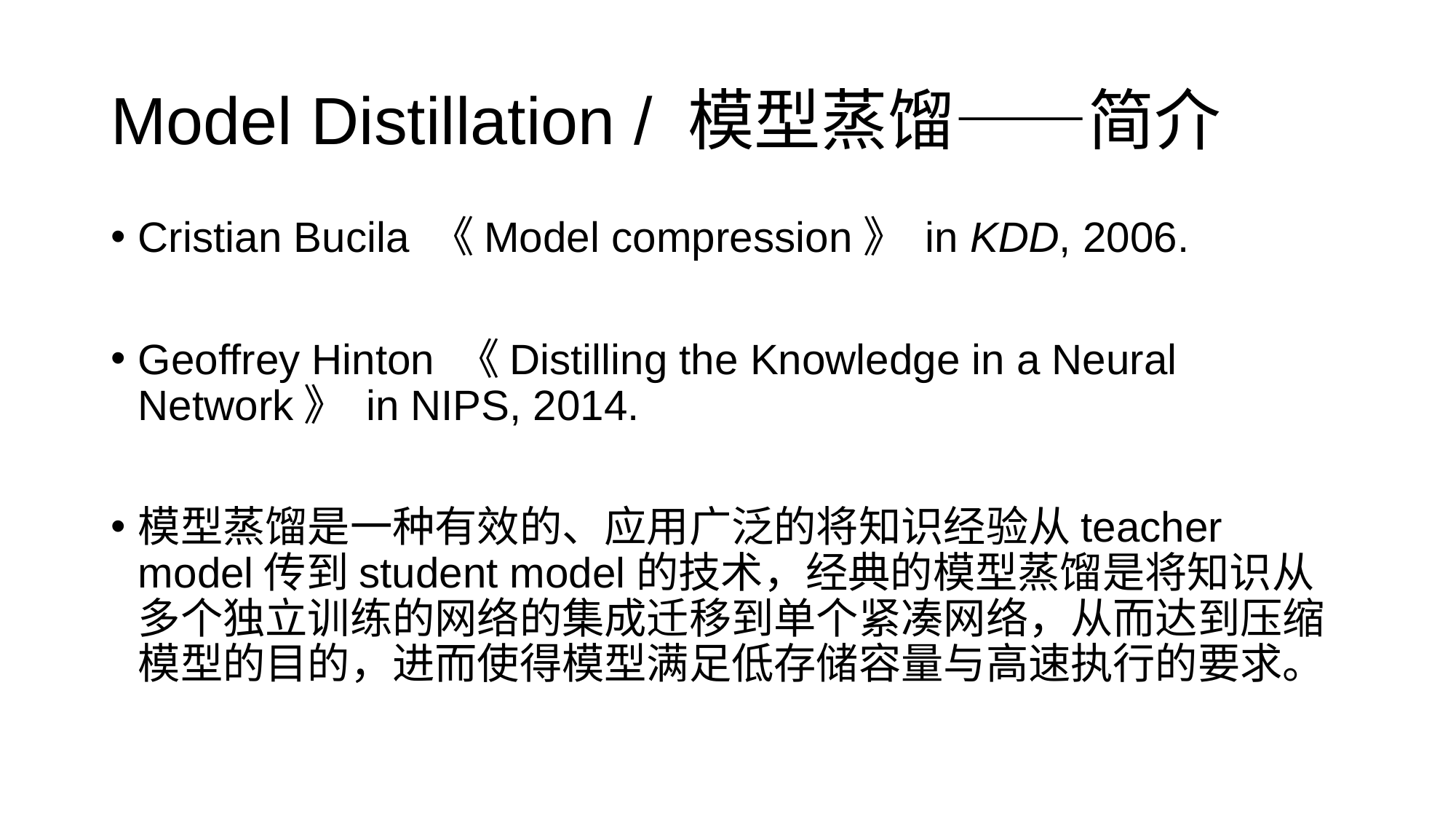

# Model Distillation / 模型蒸馏——简介
Cristian Bucila 《Model compression》 in KDD, 2006.

Geoffrey Hinton 《Distilling the Knowledge in a Neural Network》 in NIPS, 2014.

模型蒸馏是一种有效的、应用广泛的将知识经验从teacher model传到student model的技术，经典的模型蒸馏是将知识从多个独立训练的网络的集成迁移到单个紧凑网络，从而达到压缩模型的目的，进而使得模型满足低存储容量与高速执行的要求。